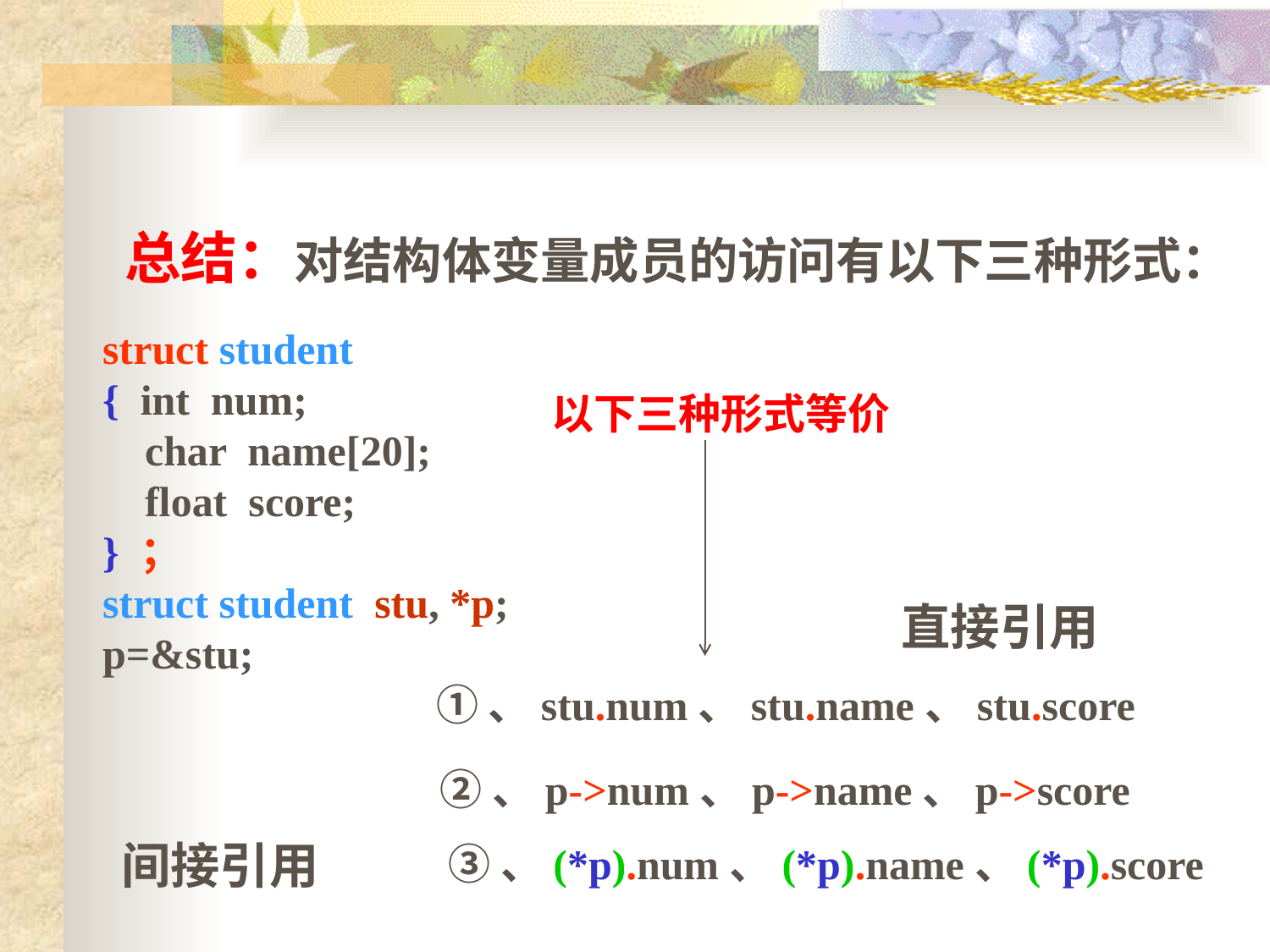

总结：对结构体变量成员的访问有以下三种形式：
struct student
{  int  num;
    char  name[20];
    float  score;
} ；
struct student  stu, *p;
p=&stu;
以下三种形式等价
直接引用
①、stu.num、stu.name、stu.score
②、p->num、p->name、p->score
③、(*p).num、(*p).name、(*p).score
间接引用